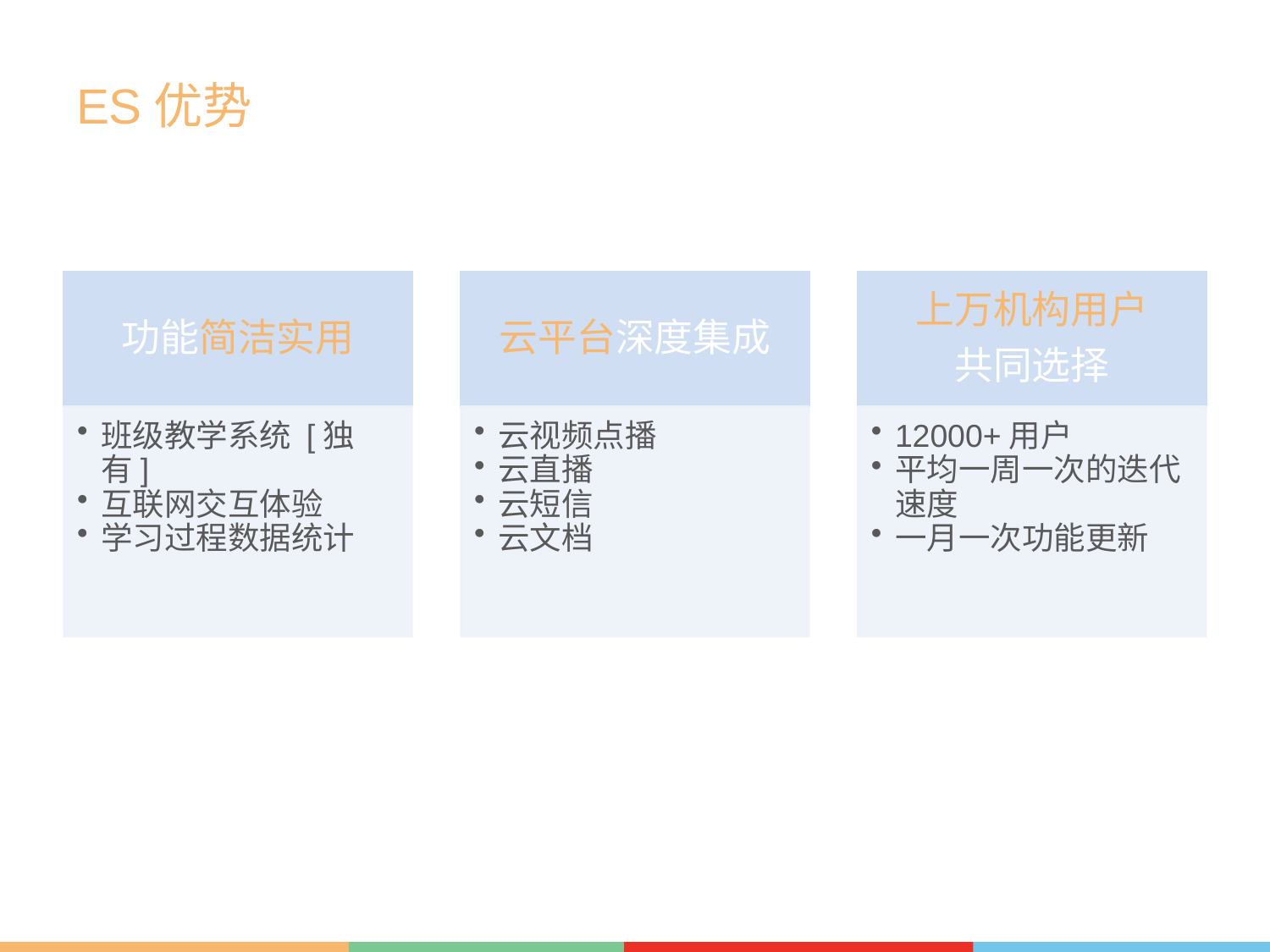

# ES优势
功能简洁实用
班级教学系统 [独有]
互联网交互体验
学习过程数据统计
云平台深度集成
云视频点播
云直播
云短信
云文档
上万机构用户
共同选择
12000+用户
平均一周一次的迭代速度
一月一次功能更新